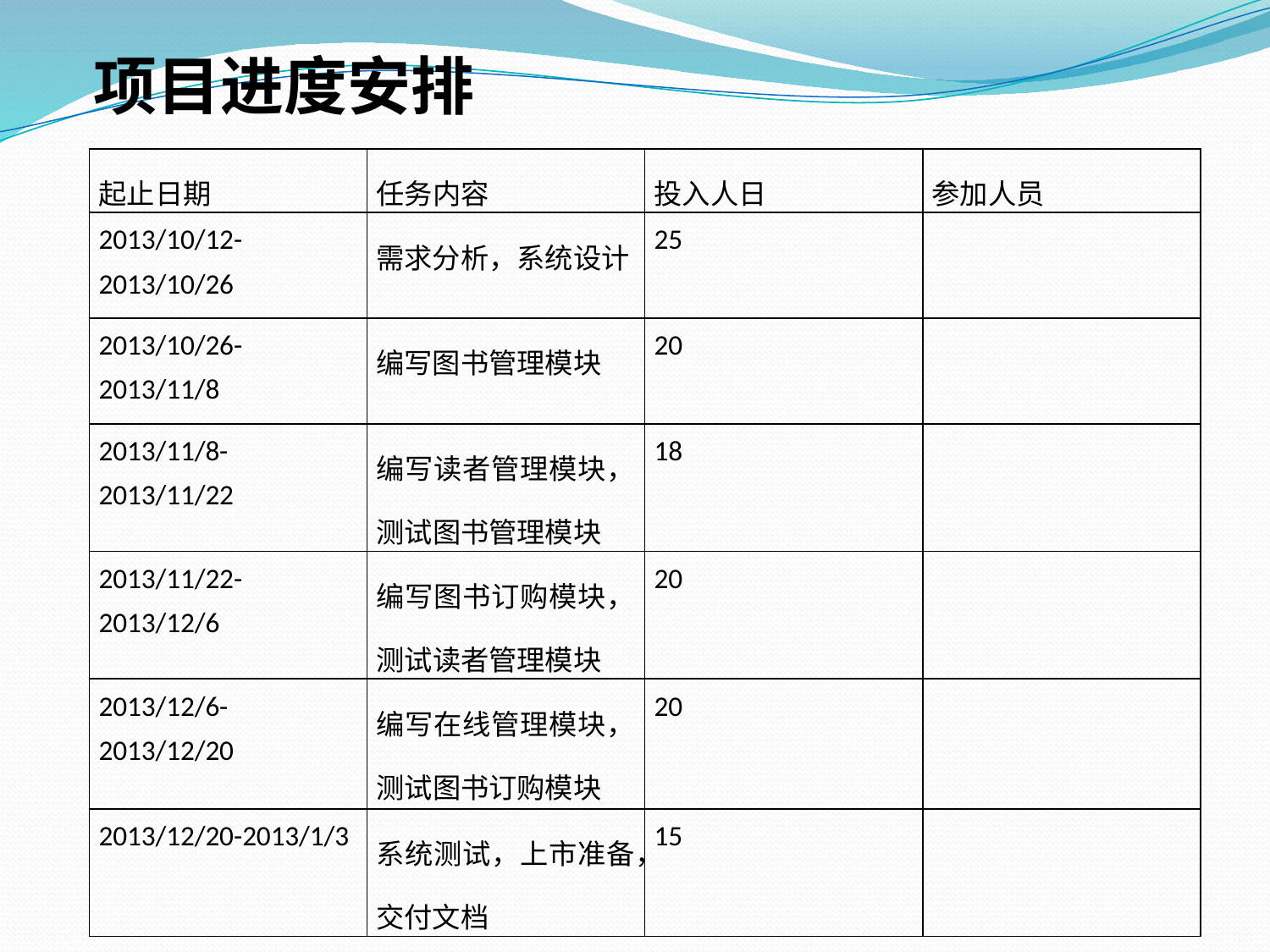

项目进度安排
| 起止日期 | 任务内容 | 投入人日 | 参加人员 |
| --- | --- | --- | --- |
| 2013/10/12-2013/10/26 | 需求分析，系统设计 | 25 |  |
| 2013/10/26-2013/11/8 | 编写图书管理模块 | 20 |  |
| 2013/11/8-2013/11/22 | 编写读者管理模块，测试图书管理模块 | 18 |  |
| 2013/11/22-2013/12/6 | 编写图书订购模块，测试读者管理模块 | 20 |  |
| 2013/12/6-2013/12/20 | 编写在线管理模块，测试图书订购模块 | 20 |  |
| 2013/12/20-2013/1/3 | 系统测试，上市准备，交付文档 | 15 |  |